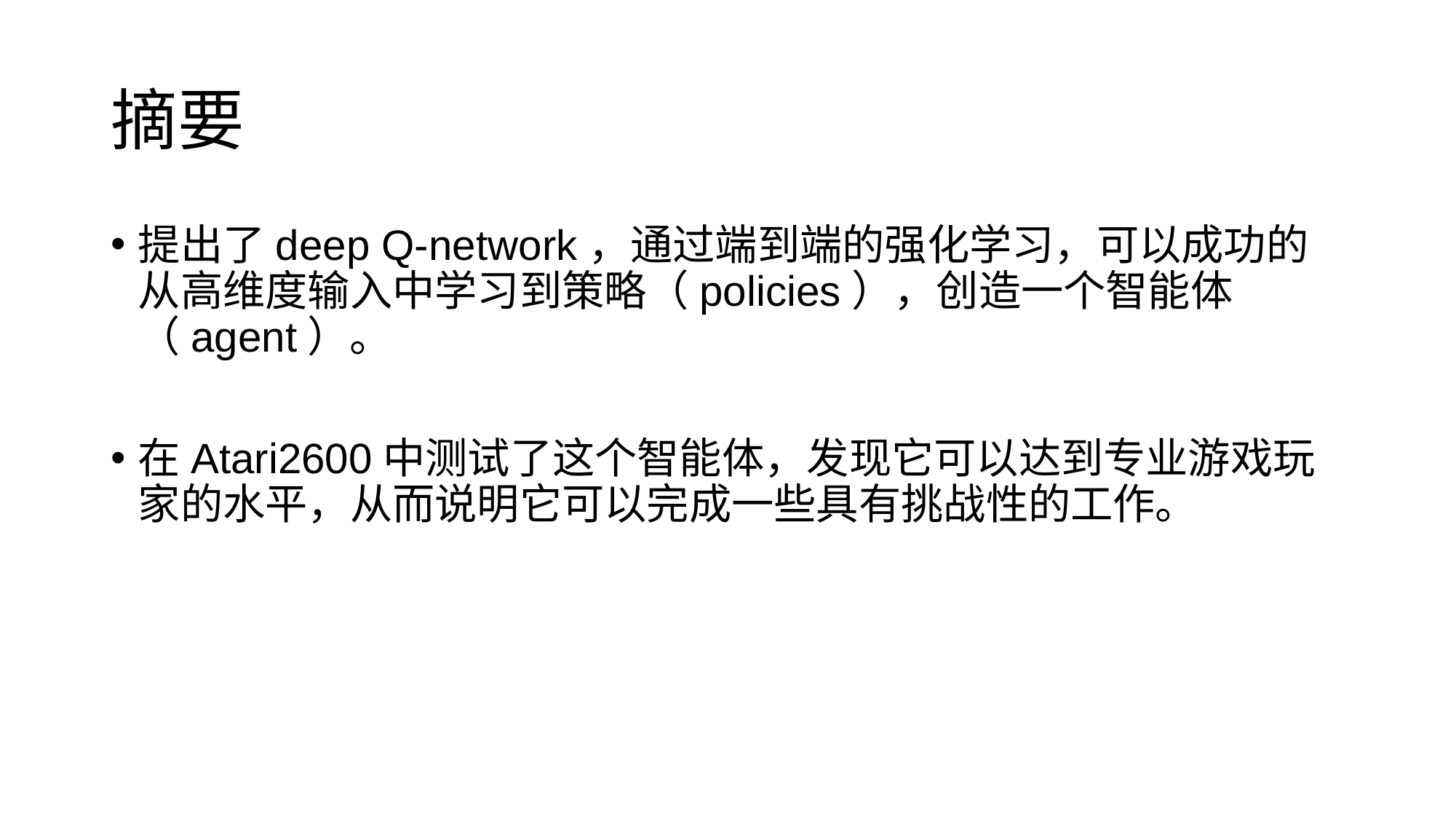

# 摘要
提出了deep Q-network，通过端到端的强化学习，可以成功的从高维度输入中学习到策略（policies），创造一个智能体（agent）。

在Atari2600中测试了这个智能体，发现它可以达到专业游戏玩家的水平，从而说明它可以完成一些具有挑战性的工作。